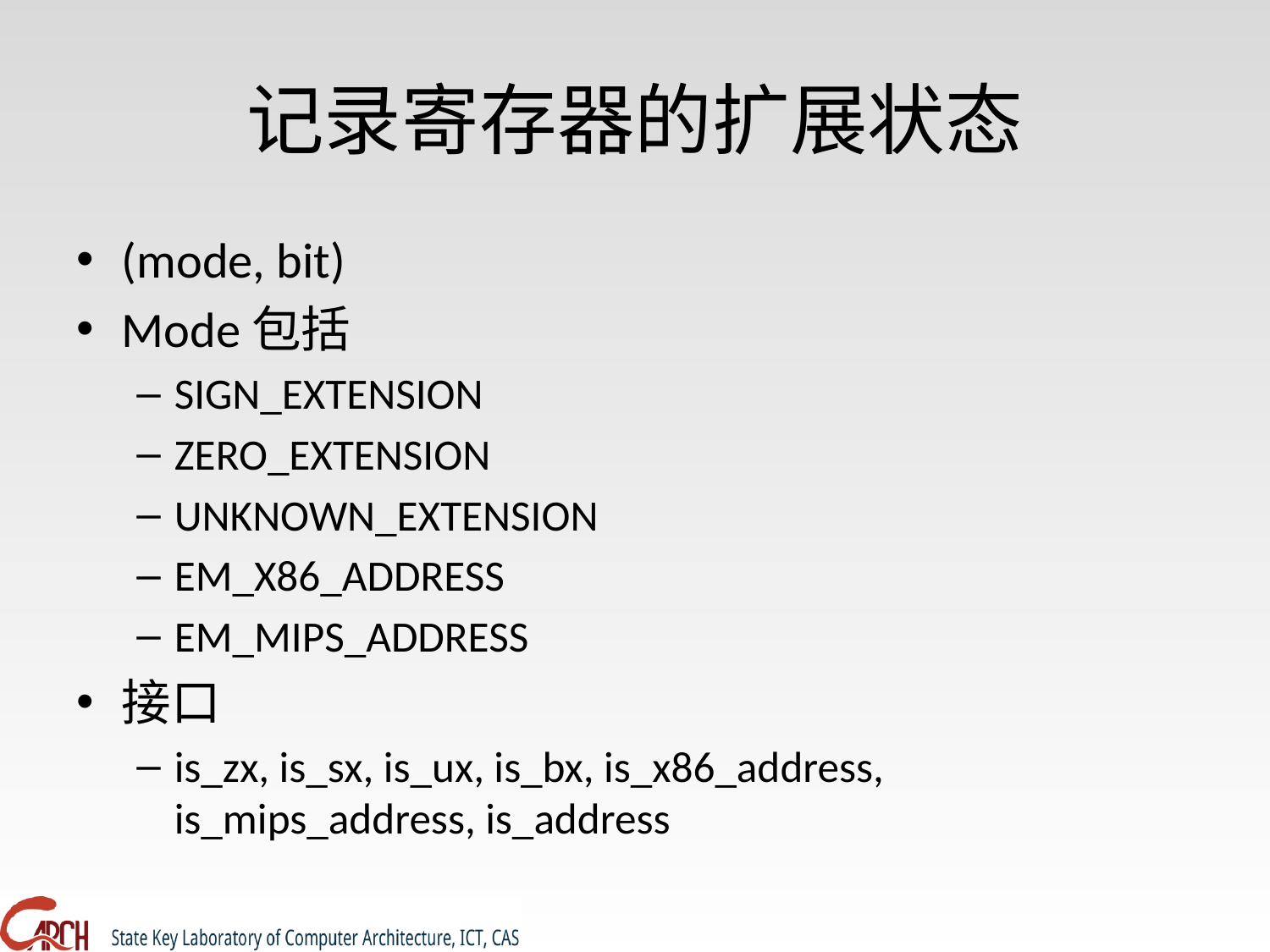

# 记录寄存器的扩展状态
(mode, bit)
Mode包括
SIGN_EXTENSION
ZERO_EXTENSION
UNKNOWN_EXTENSION
EM_X86_ADDRESS
EM_MIPS_ADDRESS
接口
is_zx, is_sx, is_ux, is_bx, is_x86_address, is_mips_address, is_address